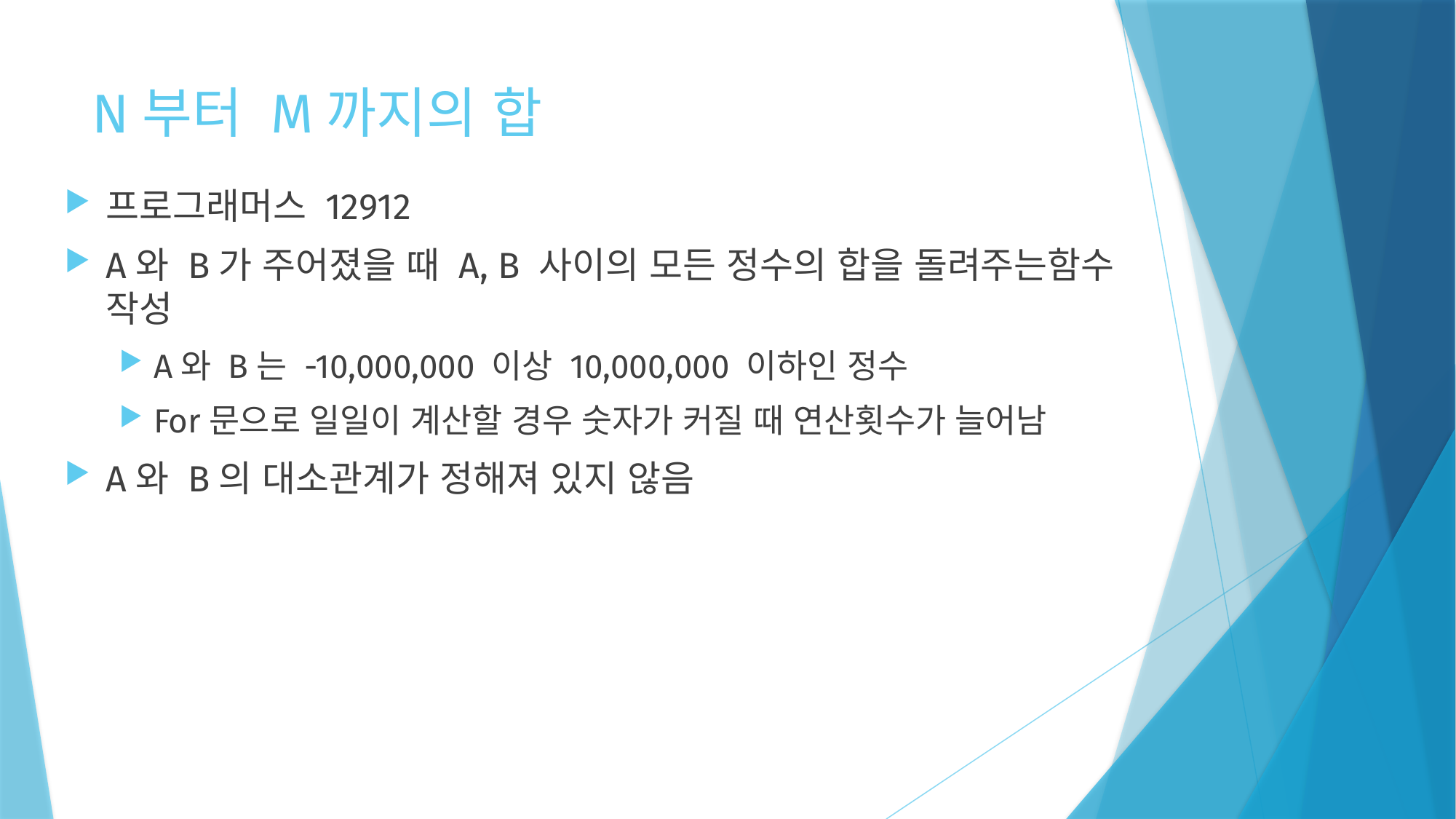

# N부터 M까지의 합
프로그래머스 12912
A와 B가 주어졌을 때 A, B 사이의 모든 정수의 합을 돌려주는함수 작성
A와 B는 -10,000,000 이상 10,000,000 이하인 정수
For문으로 일일이 계산할 경우 숫자가 커질 때 연산횟수가 늘어남
A와 B의 대소관계가 정해져 있지 않음